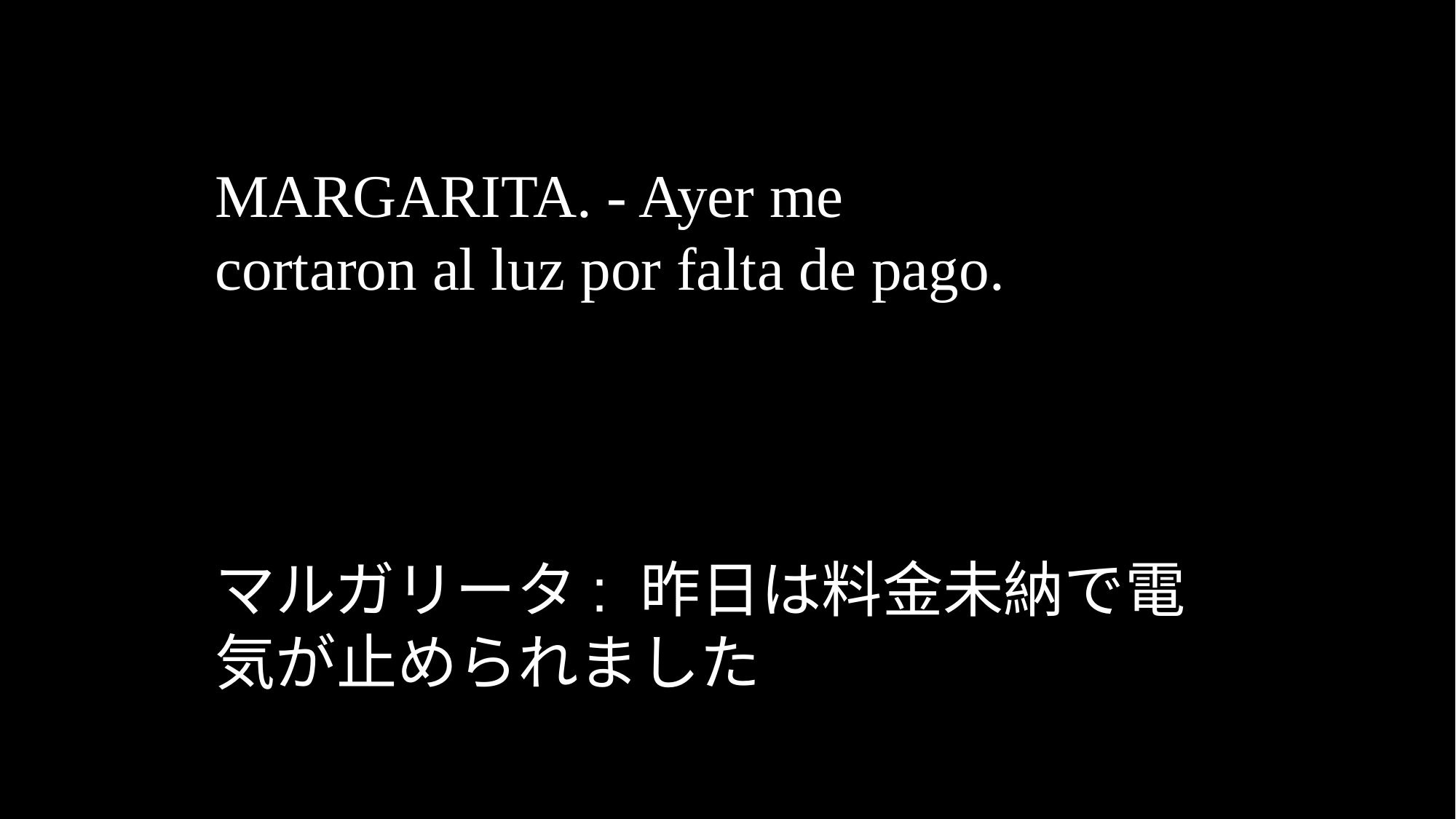

MARGARITA. - Ayer me cortaron al luz por falta de pago.

マルガリータ: 昨日は料金未納で電気が止められました